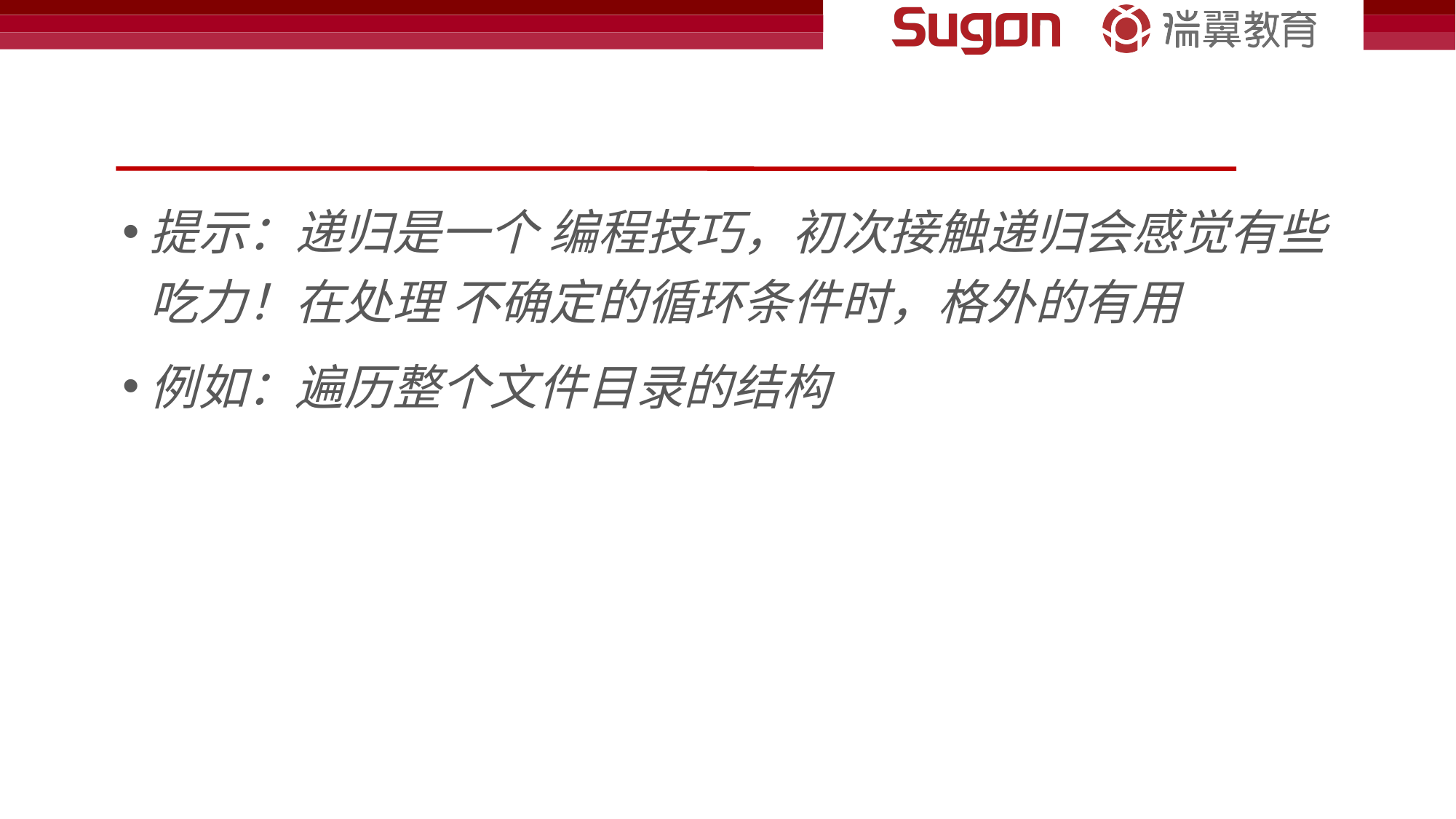

#
提示：递归是一个 编程技巧，初次接触递归会感觉有些吃力！在处理 不确定的循环条件时，格外的有用
例如：遍历整个文件目录的结构